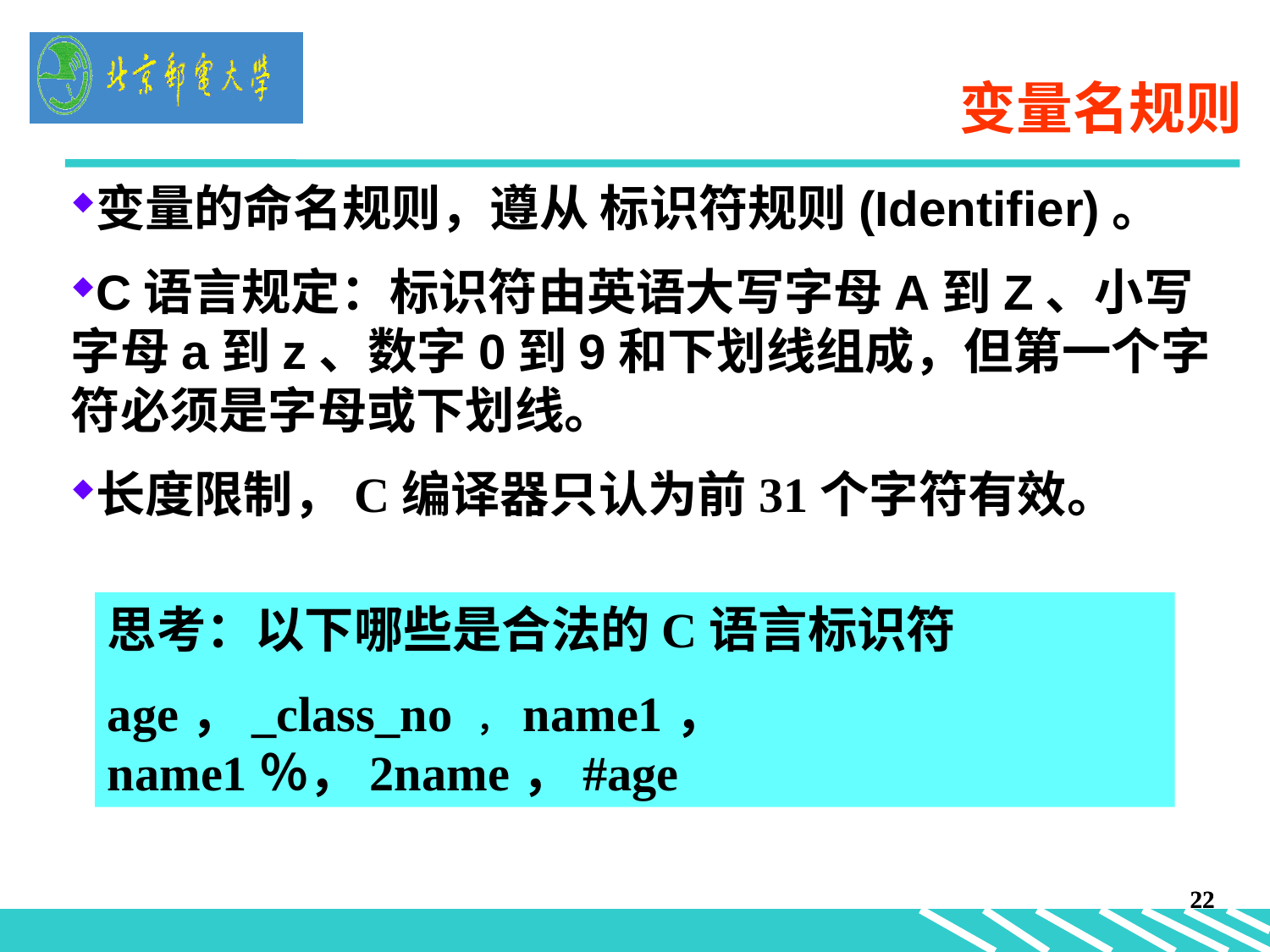

# 变量名规则
变量的命名规则，遵从 标识符规则(Identifier)。
C语言规定：标识符由英语大写字母A到Z、小写字母a到z、数字0到9和下划线组成，但第一个字符必须是字母或下划线。
长度限制，C编译器只认为前31个字符有效。
思考：以下哪些是合法的C语言标识符
age，_class_no ， name1， name1％，2name，#age
22
22